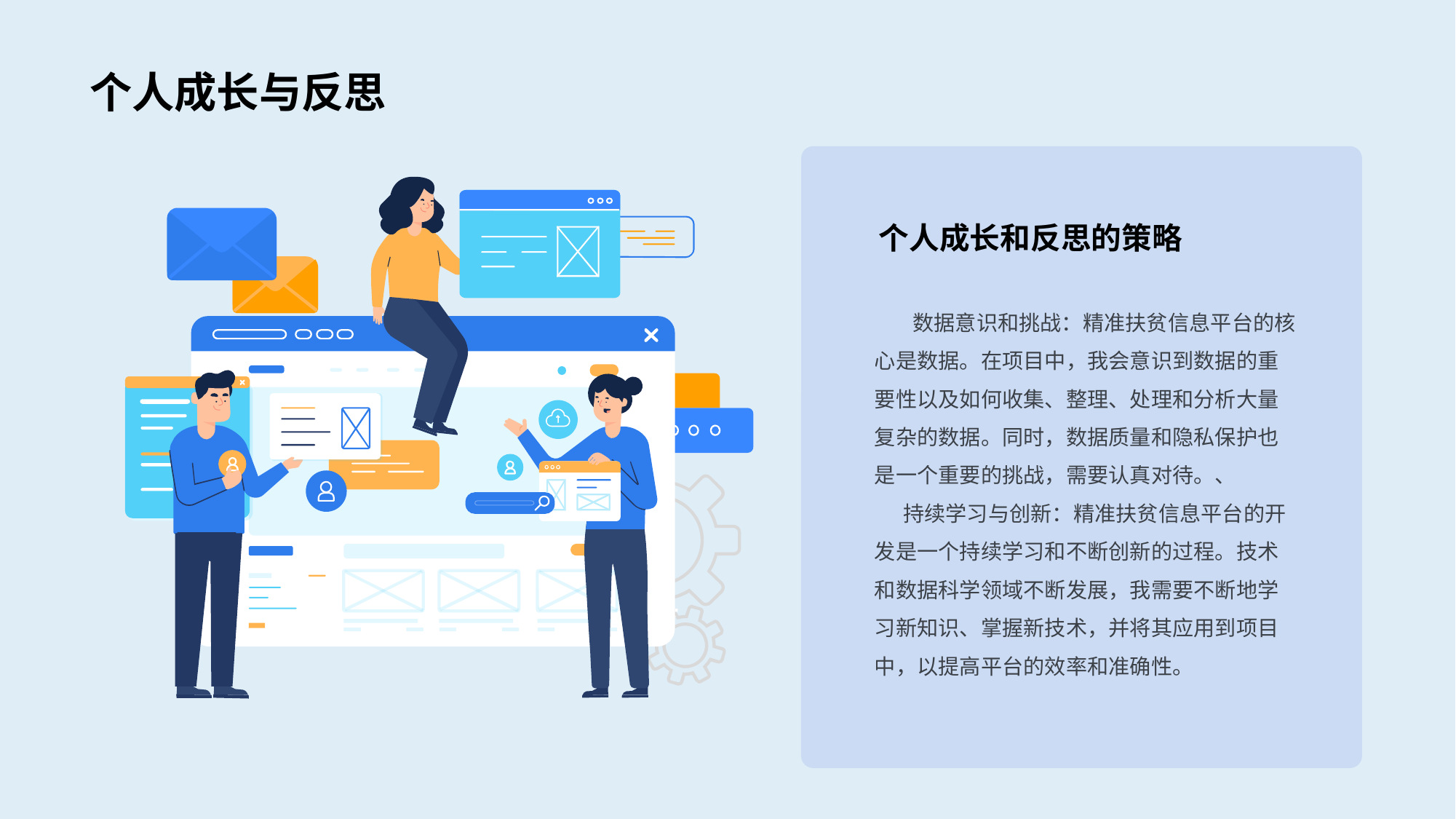

# 个人成长与反思

个人成长和反思的策略
       数据意识和挑战：精准扶贫信息平台的核心是数据。在项目中，我会意识到数据的重要性以及如何收集、整理、处理和分析大量复杂的数据。同时，数据质量和隐私保护也是一个重要的挑战，需要认真对待。、
     持续学习与创新：精准扶贫信息平台的开发是一个持续学习和不断创新的过程。技术和数据科学领域不断发展，我需要不断地学习新知识、掌握新技术，并将其应用到项目中，以提高平台的效率和准确性。